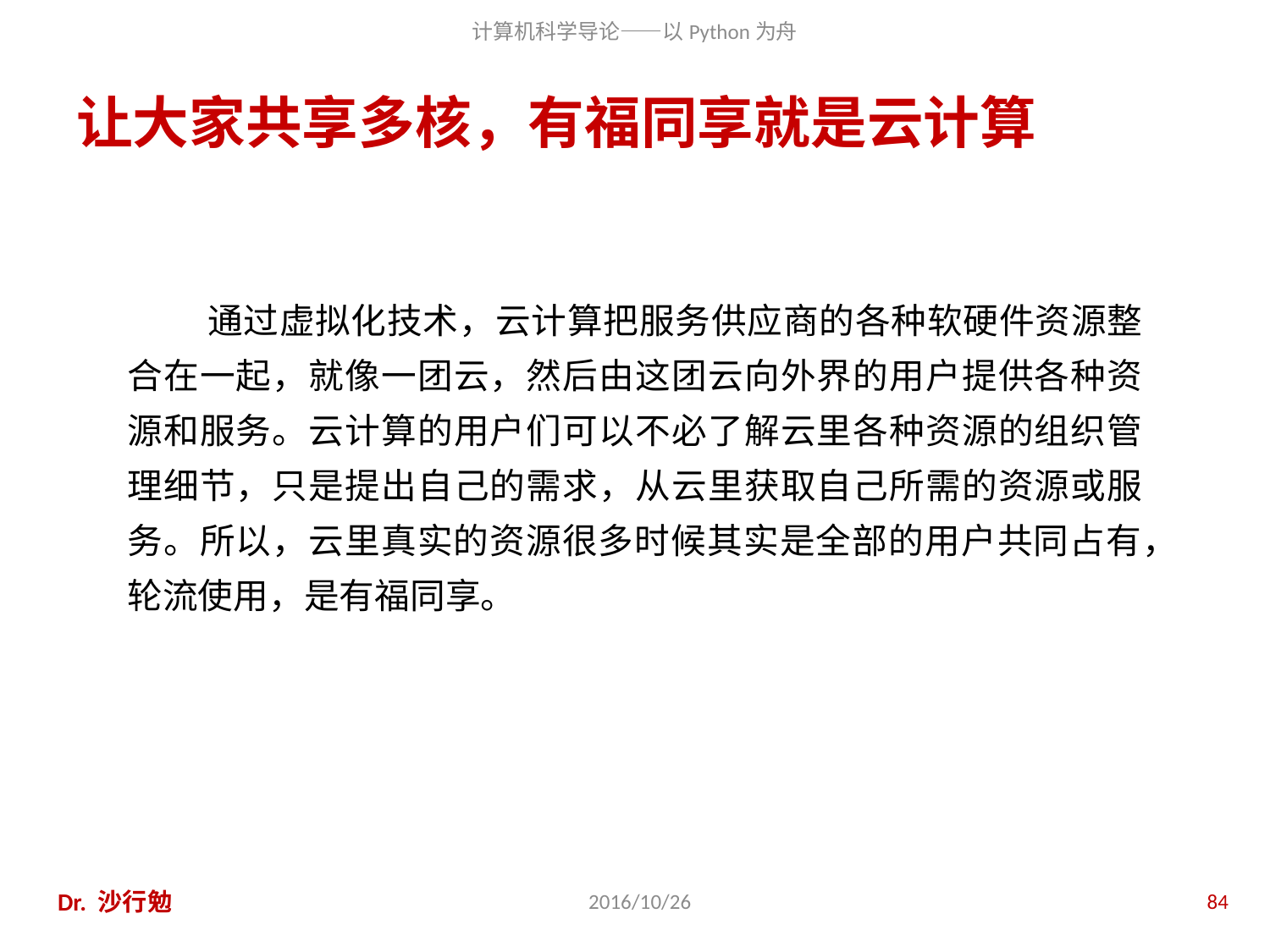

# 让大家共享多核，有福同享就是云计算
    通过虚拟化技术，云计算把服务供应商的各种软硬件资源整合在一起，就像一团云，然后由这团云向外界的用户提供各种资源和服务。云计算的用户们可以不必了解云里各种资源的组织管理细节，只是提出自己的需求，从云里获取自己所需的资源或服务。所以，云里真实的资源很多时候其实是全部的用户共同占有，轮流使用，是有福同享。
Dr. 沙行勉
2016/10/26
84